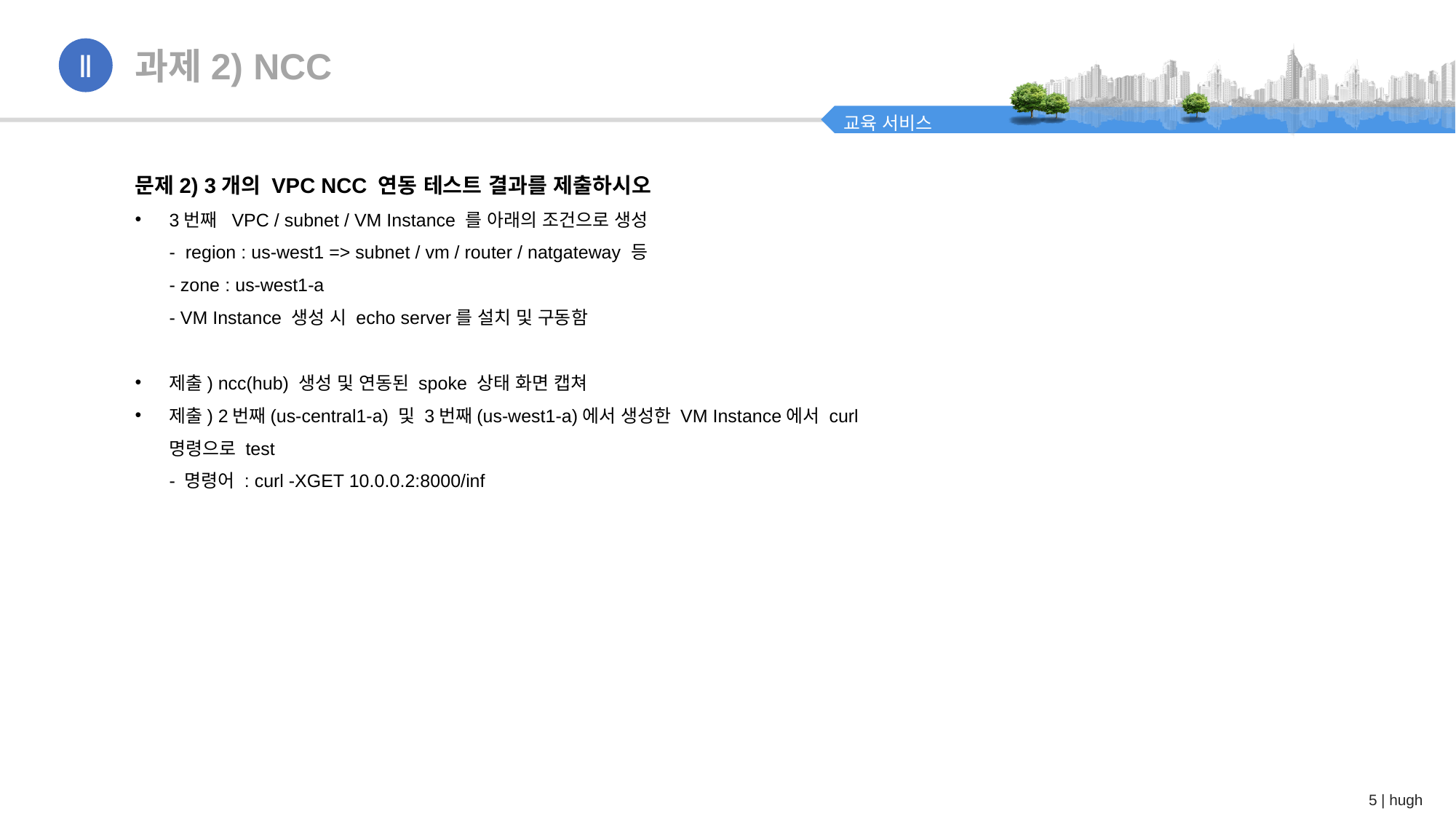

과제2) NCC
Ⅱ
문제2) 3개의 VPC NCC 연동 테스트 결과를 제출하시오
3번째  VPC / subnet / VM Instance 를 아래의 조건으로 생성
-  region : us-west1 => subnet / vm / router / natgateway 등
- zone : us-west1-a
- VM Instance 생성 시 echo server를 설치 및 구동함

제출) ncc(hub) 생성 및 연동된 spoke 상태 화면 캡쳐
제출) 2번째(us-central1-a) 및 3번째(us-west1-a)에서 생성한 VM Instance에서 curl 명령으로 test
- 명령어 : curl -XGET 10.0.0.2:8000/inf